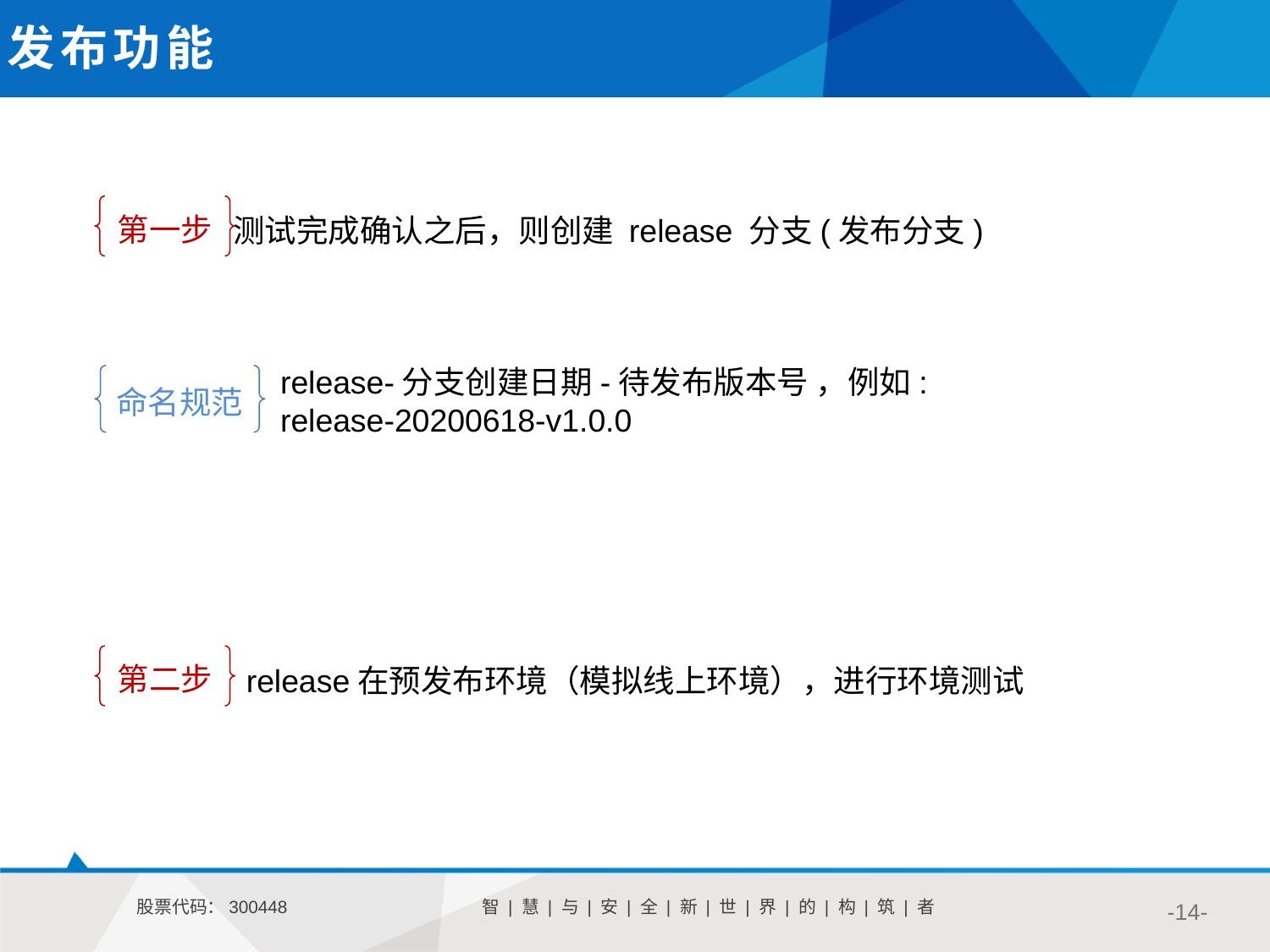

发布功能
第一步
测试完成确认之后，则创建 release 分支(发布分支)
release-分支创建日期-待发布版本号 ，例如:
release-20200618-v1.0.0
命名规范
第二步
release在预发布环境（模拟线上环境），进行环境测试